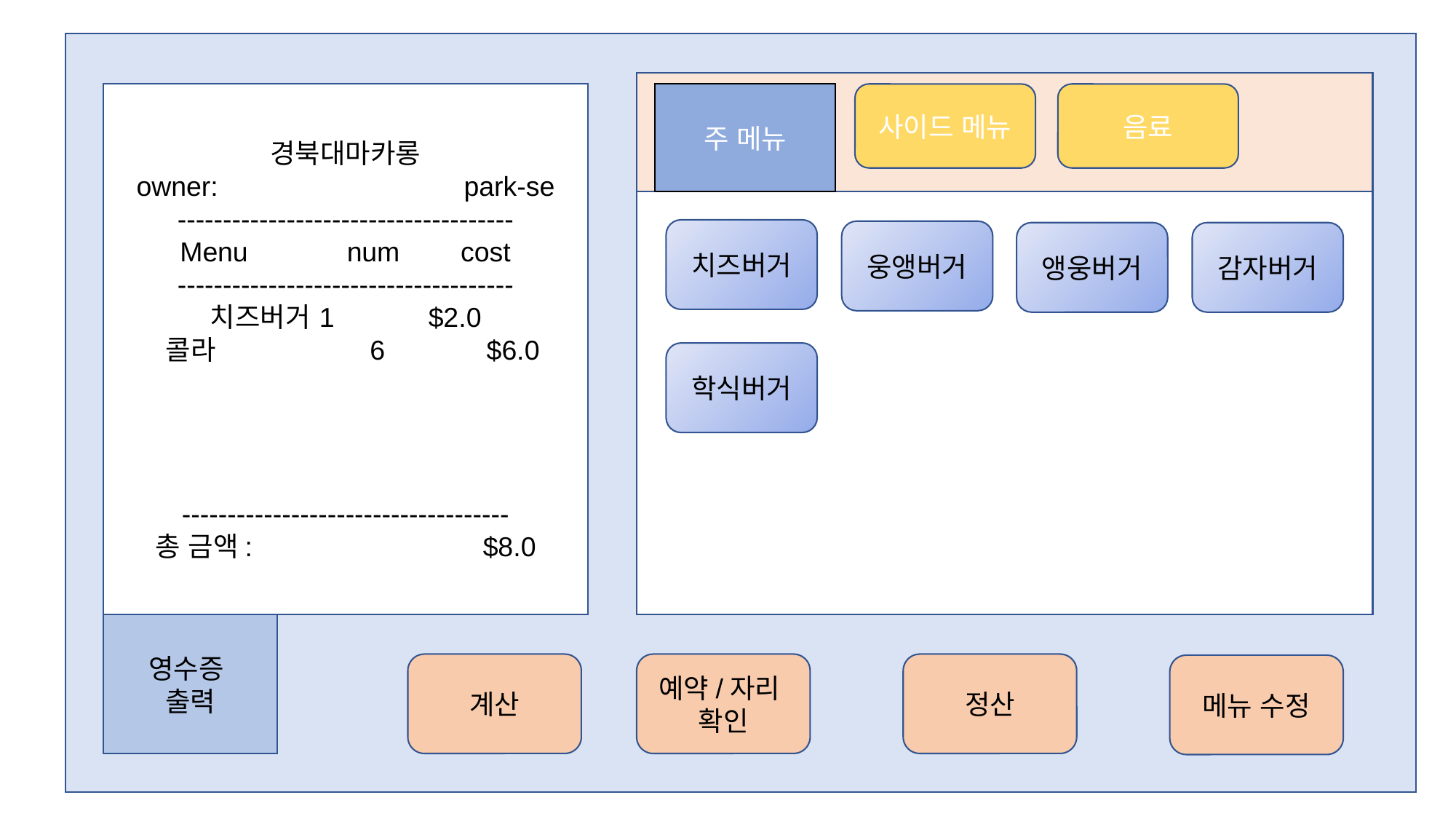

#

음료
사이드 메뉴
경북대마카롱
owner:			park-se
-------------------------------------
Menu             num        cost
-------------------------------------
치즈버거	1	$2.0
 콜라  		6	 $6.0

------------------------------------
총 금액:			$8.0
주 메뉴

치즈버거
웅앵버거
앵웅버거
감자버거
학식버거
영수증
출력
계산
예약/자리
확인
정산
메뉴 수정